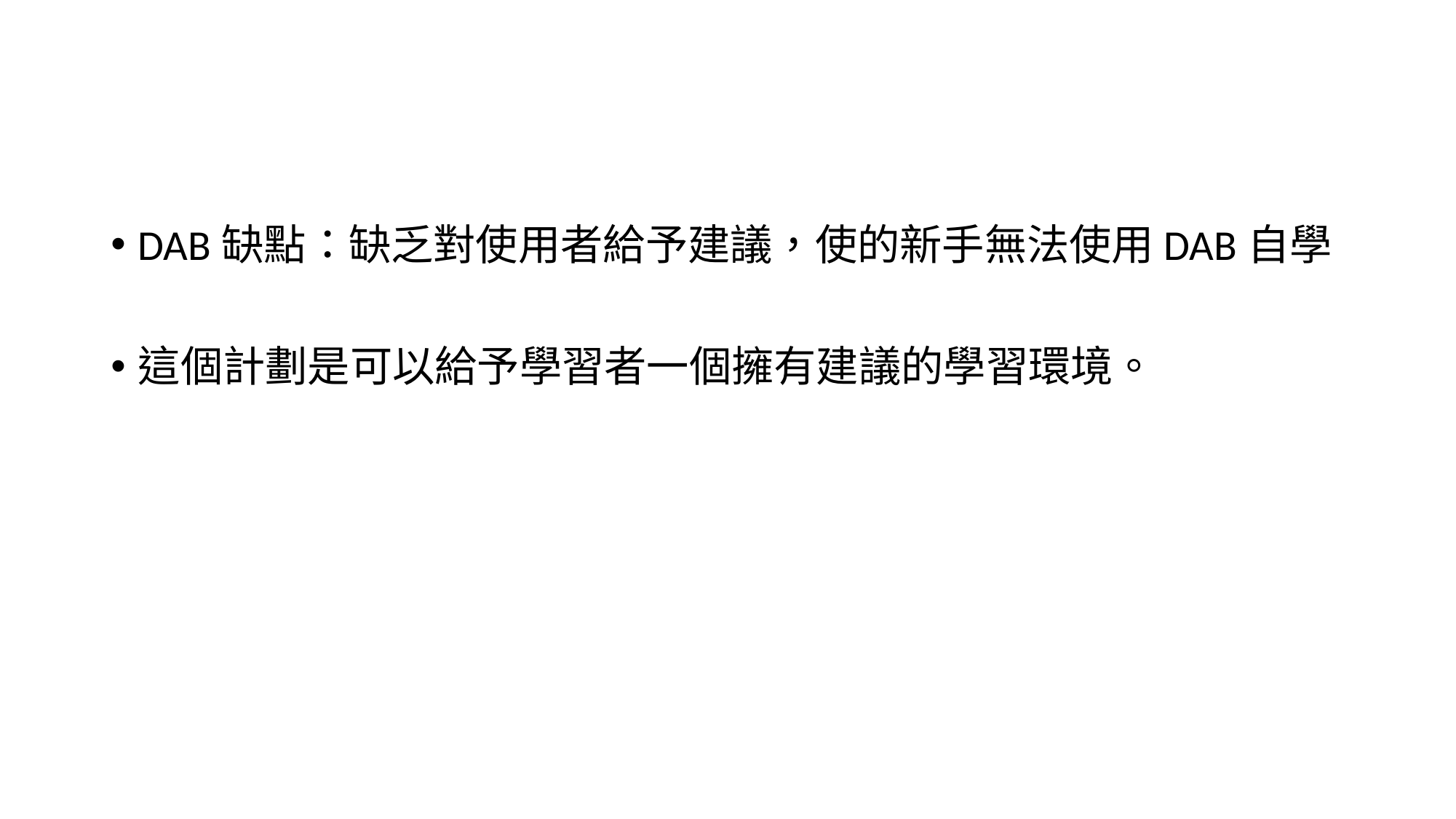

#
DAB缺點：缺乏對使用者給予建議，使的新手無法使用DAB自學

這個計劃是可以給予學習者一個擁有建議的學習環境。